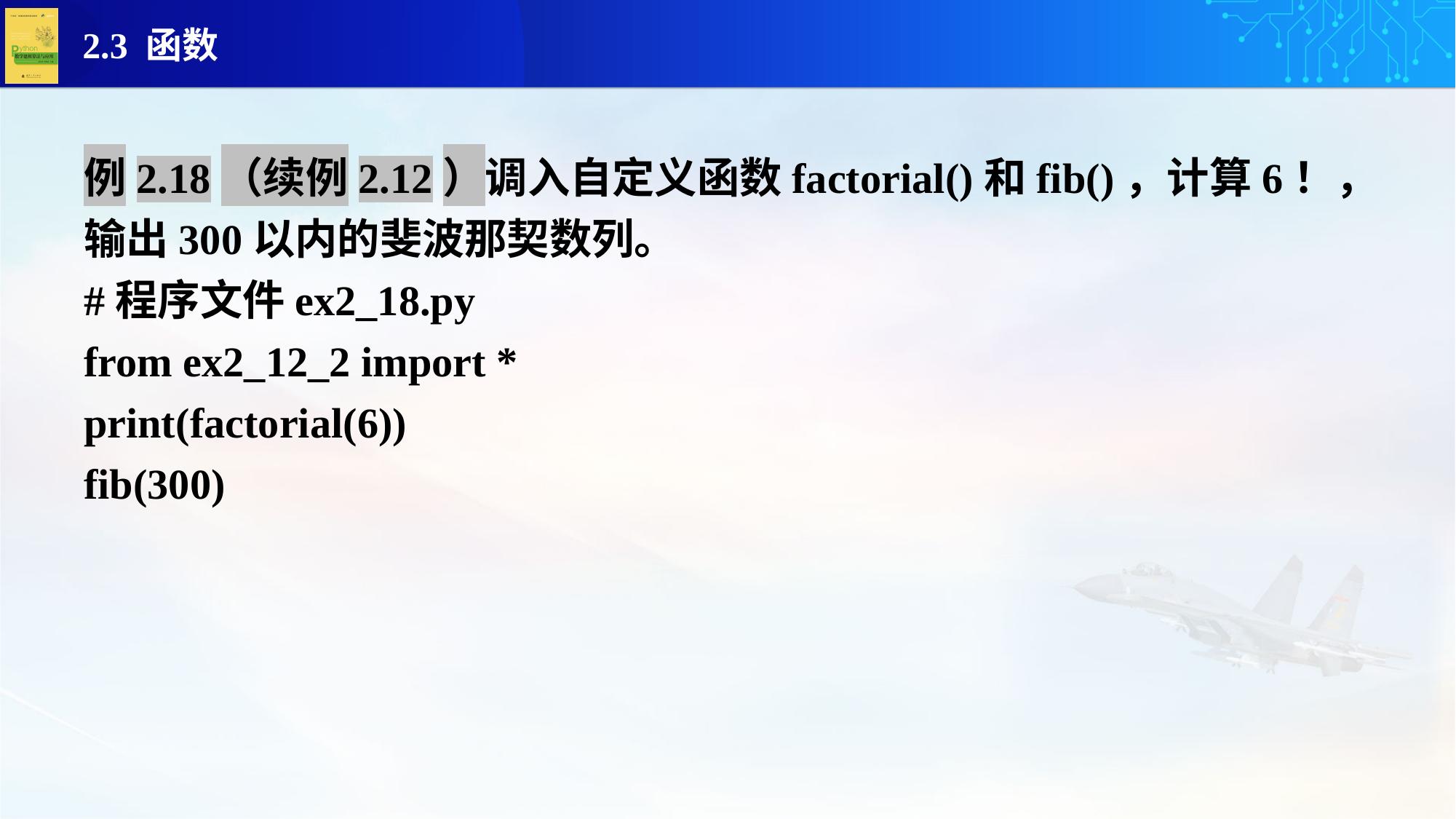

例2.18（续例2.12）调入自定义函数factorial()和fib()，计算6！，输出300以内的斐波那契数列。
#程序文件ex2_18.py
from ex2_12_2 import *
print(factorial(6))
fib(300)